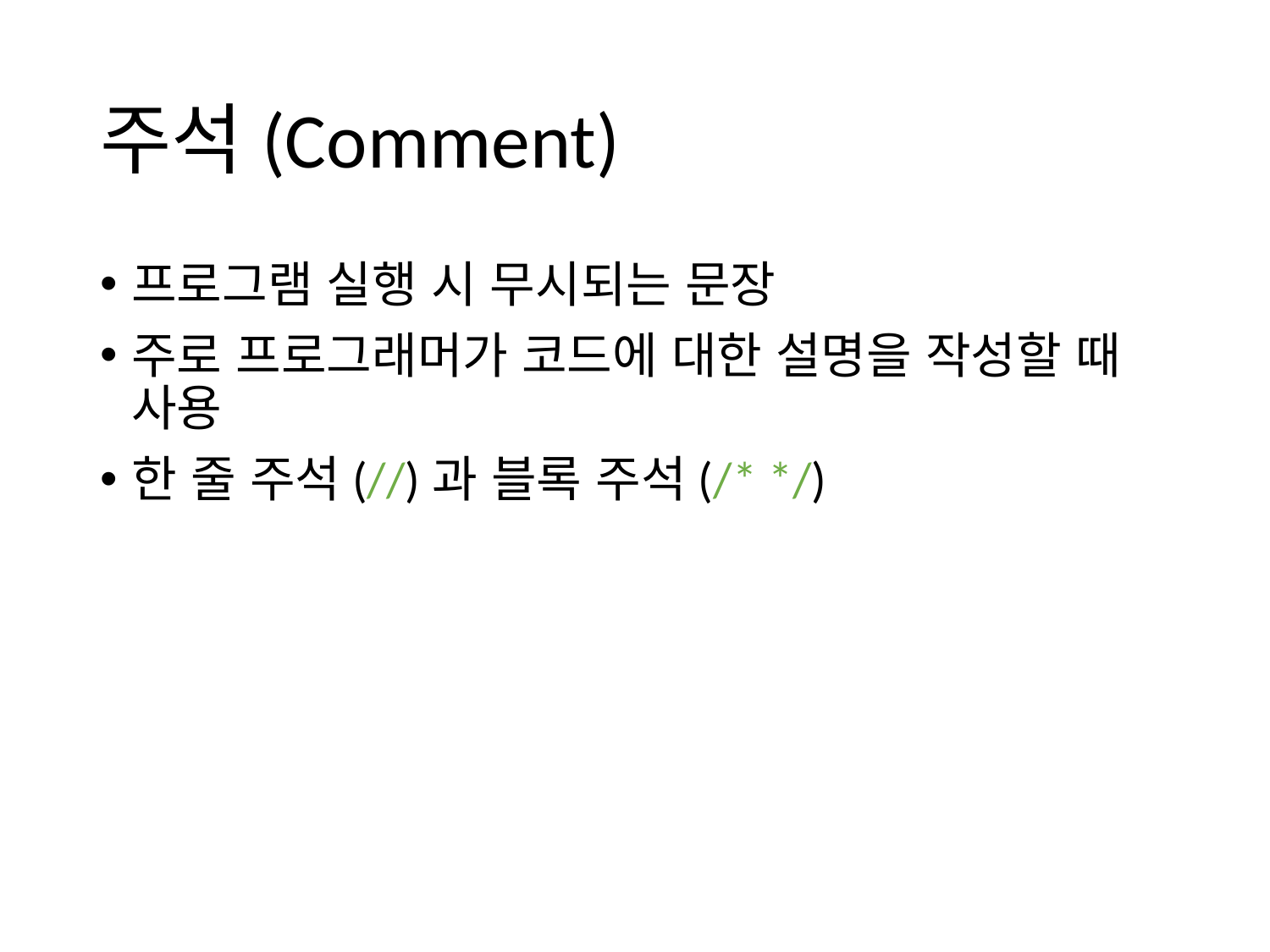

# 주석(Comment)
프로그램 실행 시 무시되는 문장
주로 프로그래머가 코드에 대한 설명을 작성할 때 사용
한 줄 주석(//)과 블록 주석(/* */)